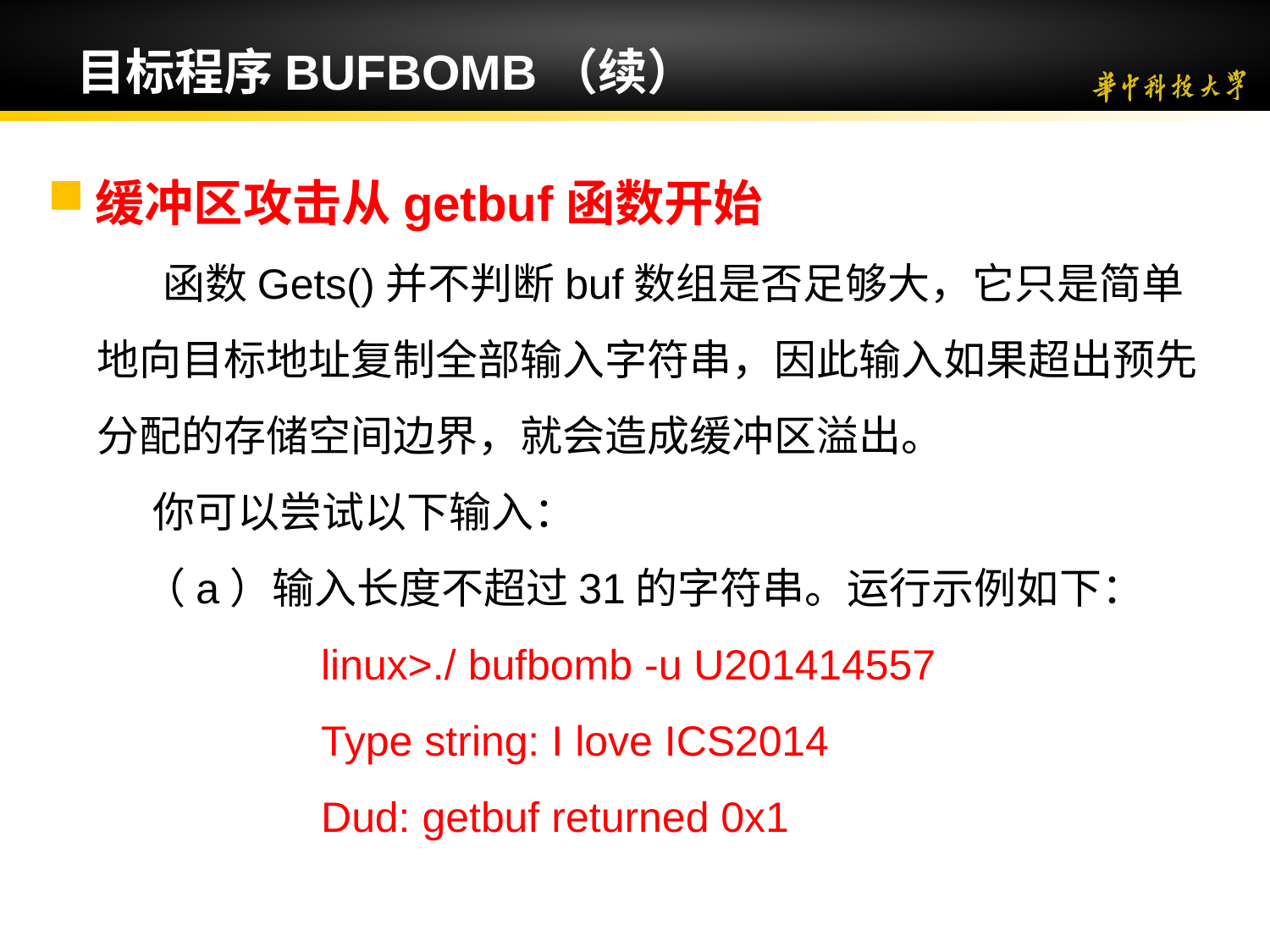

# 目标程序BUFBOMB（续）
缓冲区攻击从getbuf函数开始
           函数Gets()并不判断buf数组是否足够大，它只是简单地向目标地址复制全部输入字符串，因此输入如果超出预先分配的存储空间边界，就会造成缓冲区溢出。
          你可以尝试以下输入：
         （a）输入长度不超过31的字符串。运行示例如下：
linux>./ bufbomb -u U201414557
Type string: I love ICS2014
Dud: getbuf returned 0x1